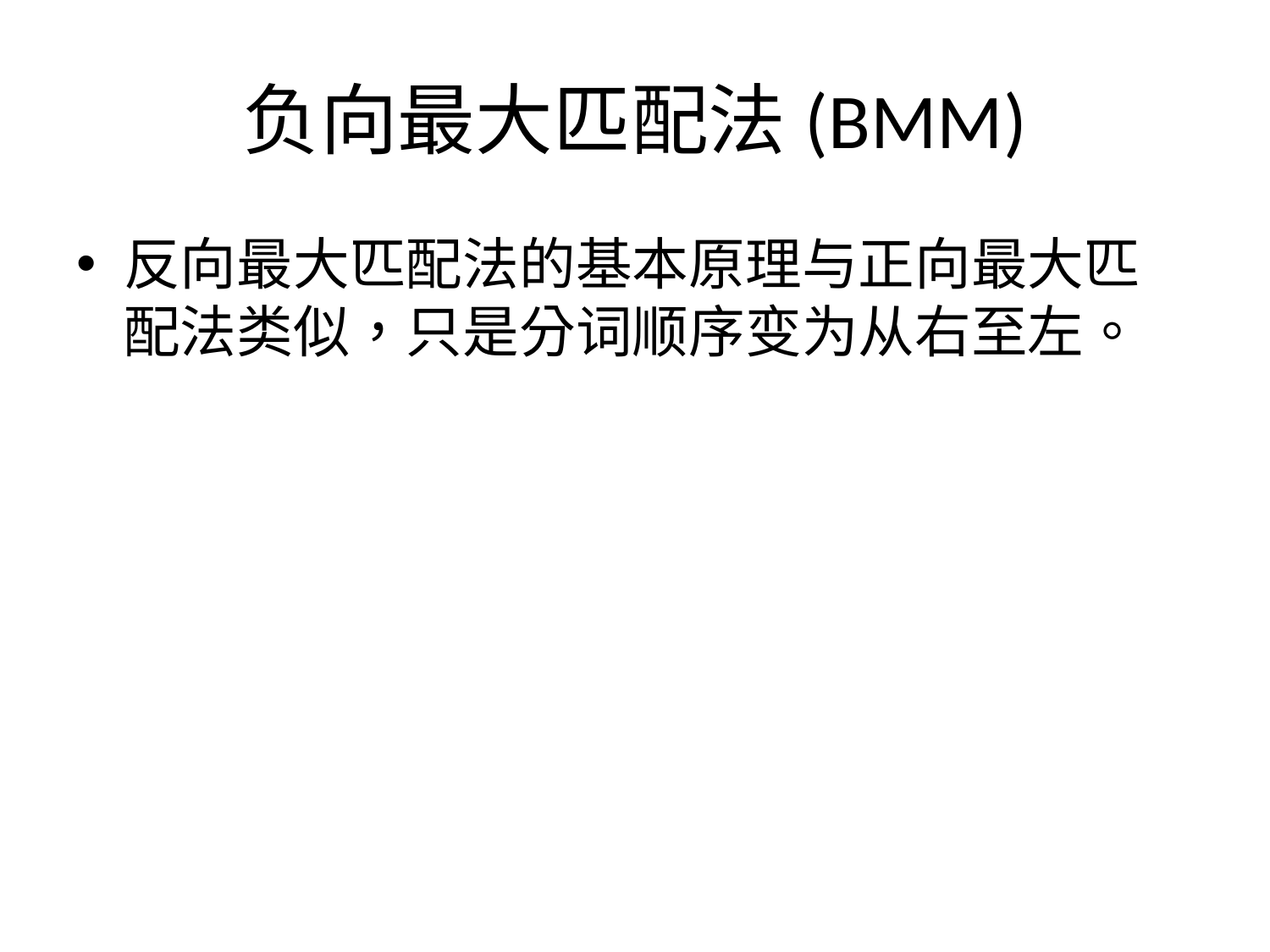

# 负向最大匹配法(BMM)
反向最大匹配法的基本原理与正向最大匹配法类似，只是分词顺序变为从右至左。